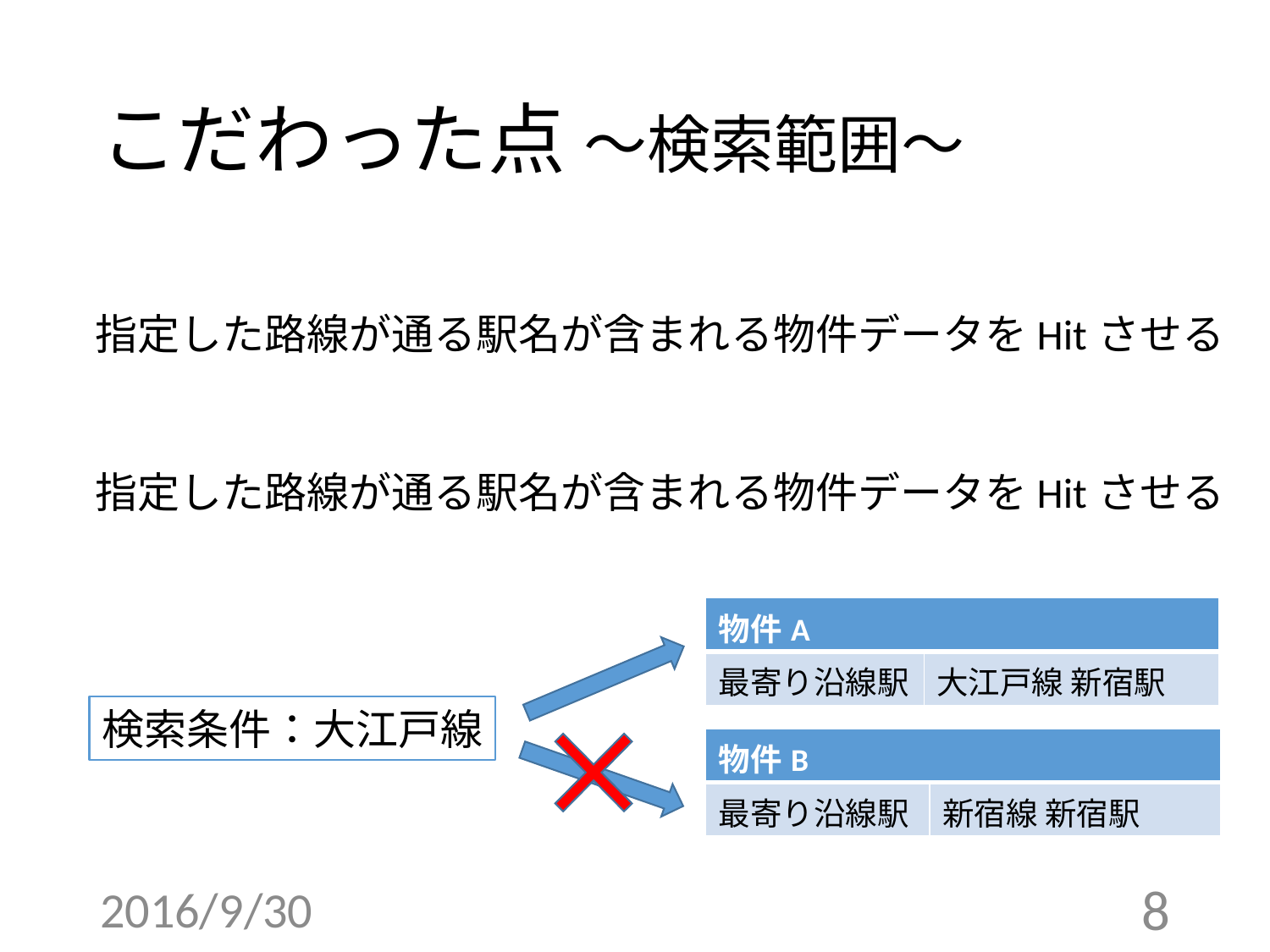

# こだわった点 ～検索範囲～
指定した路線が通る駅名が含まれる物件データをHitさせる
指定した路線が通る駅名が含まれる物件データをHitさせる
| 物件A |  |
| --- | --- |
| 最寄り沿線駅 | 大江戸線 新宿駅 |

検索条件：大江戸線

| 物件B |  |
| --- | --- |
| 最寄り沿線駅 | 新宿線 新宿駅 |
2016/9/30
8